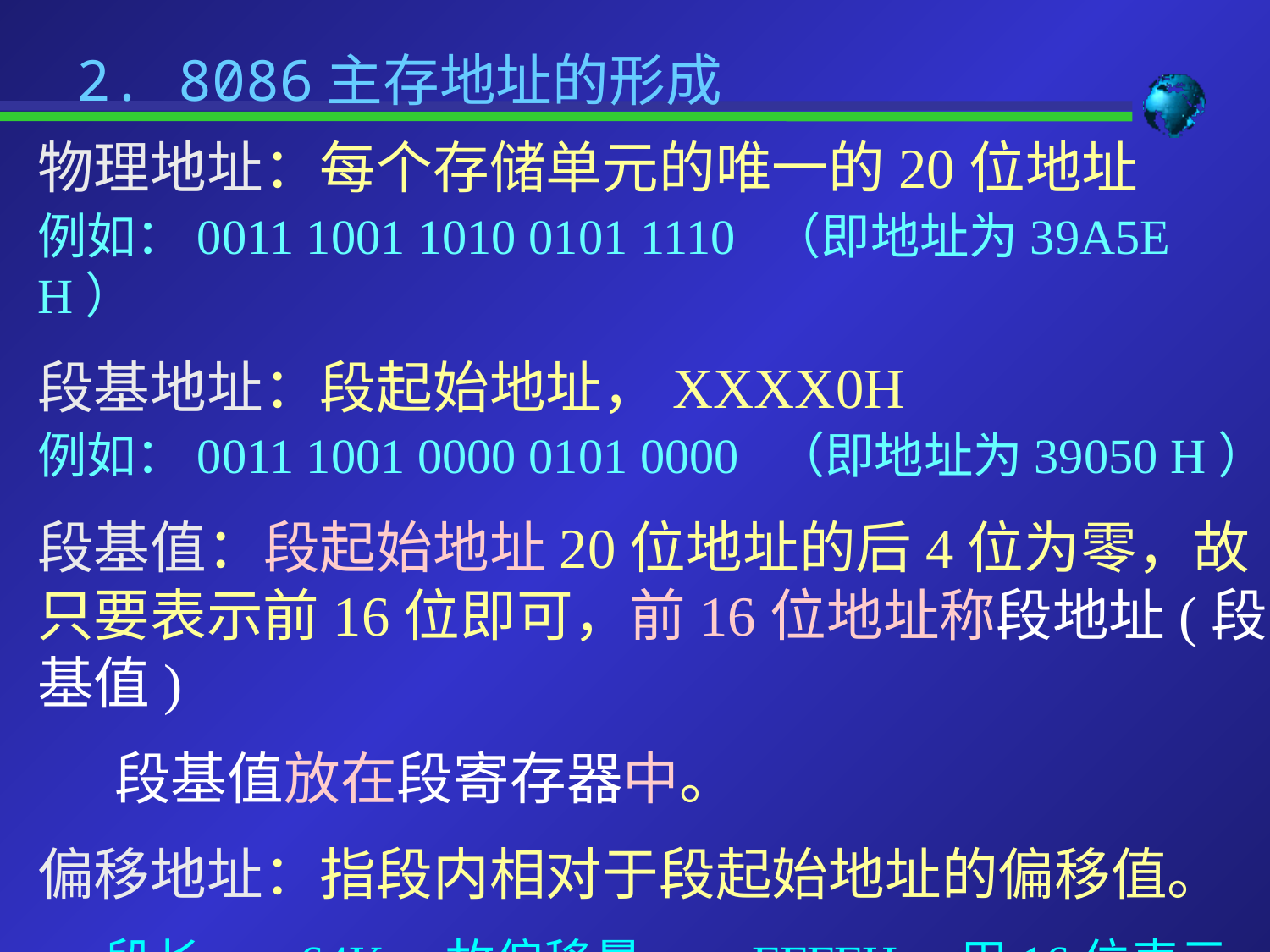

# 2. 8086主存地址的形成
物理地址：每个存储单元的唯一的20位地址
例如：0011 1001 1010 0101 1110  （即地址为39A5E H）
段基地址：段起始地址，XXXX0H
例如：0011 1001 0000 0101 0000  （即地址为39050 H）
段基值：段起始地址20位地址的后4位为零，故只要表示前16位即可，前16位地址称段地址(段基值)
     段基值放在段寄存器中。
偏移地址：指段内相对于段起始地址的偏移值。
     段长max64K，故偏移量max FFFFH，用16位表示
13